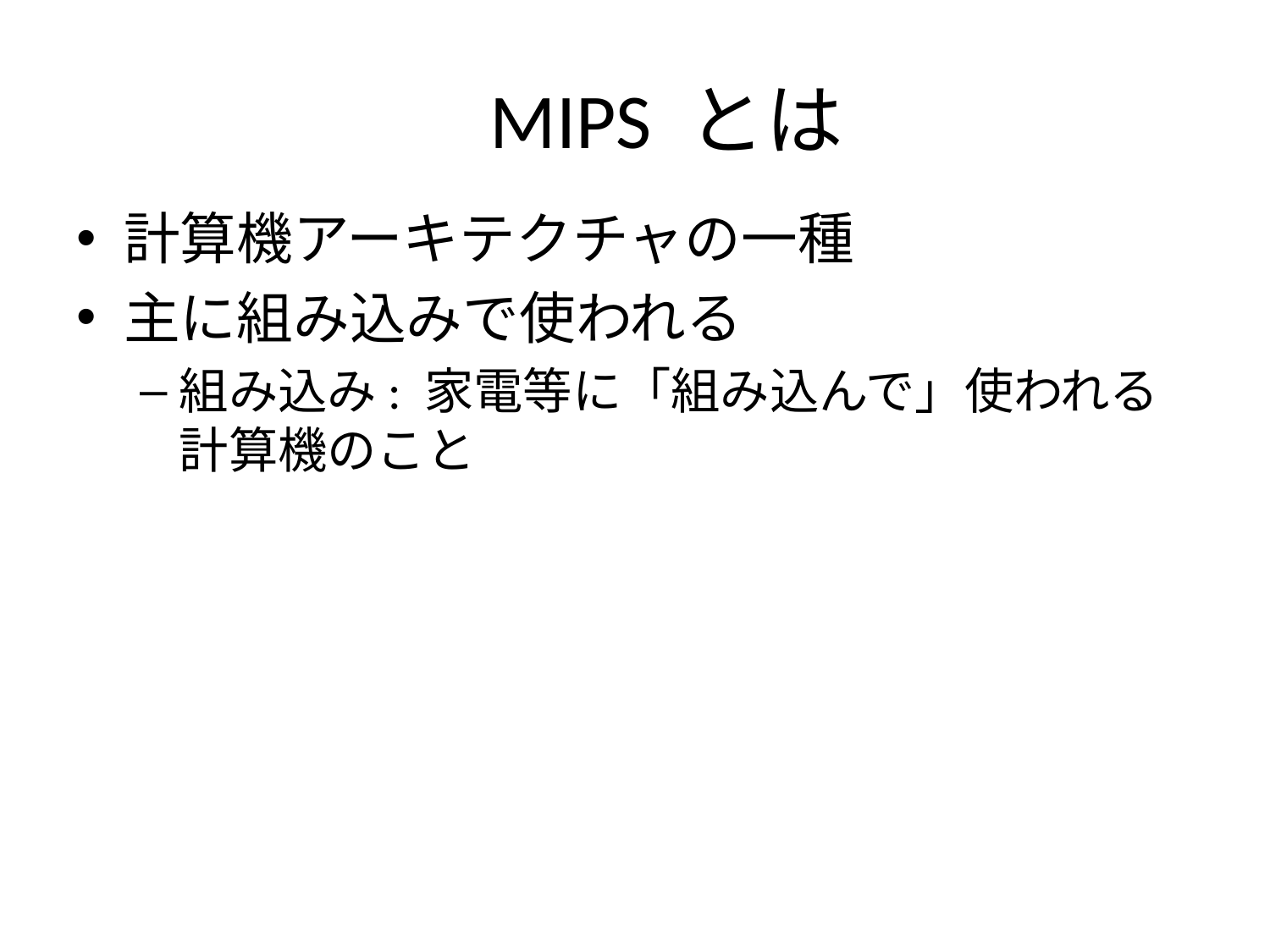

# MIPS とは
計算機アーキテクチャの一種
主に組み込みで使われる
組み込み: 家電等に「組み込んで」使われる
計算機のこと